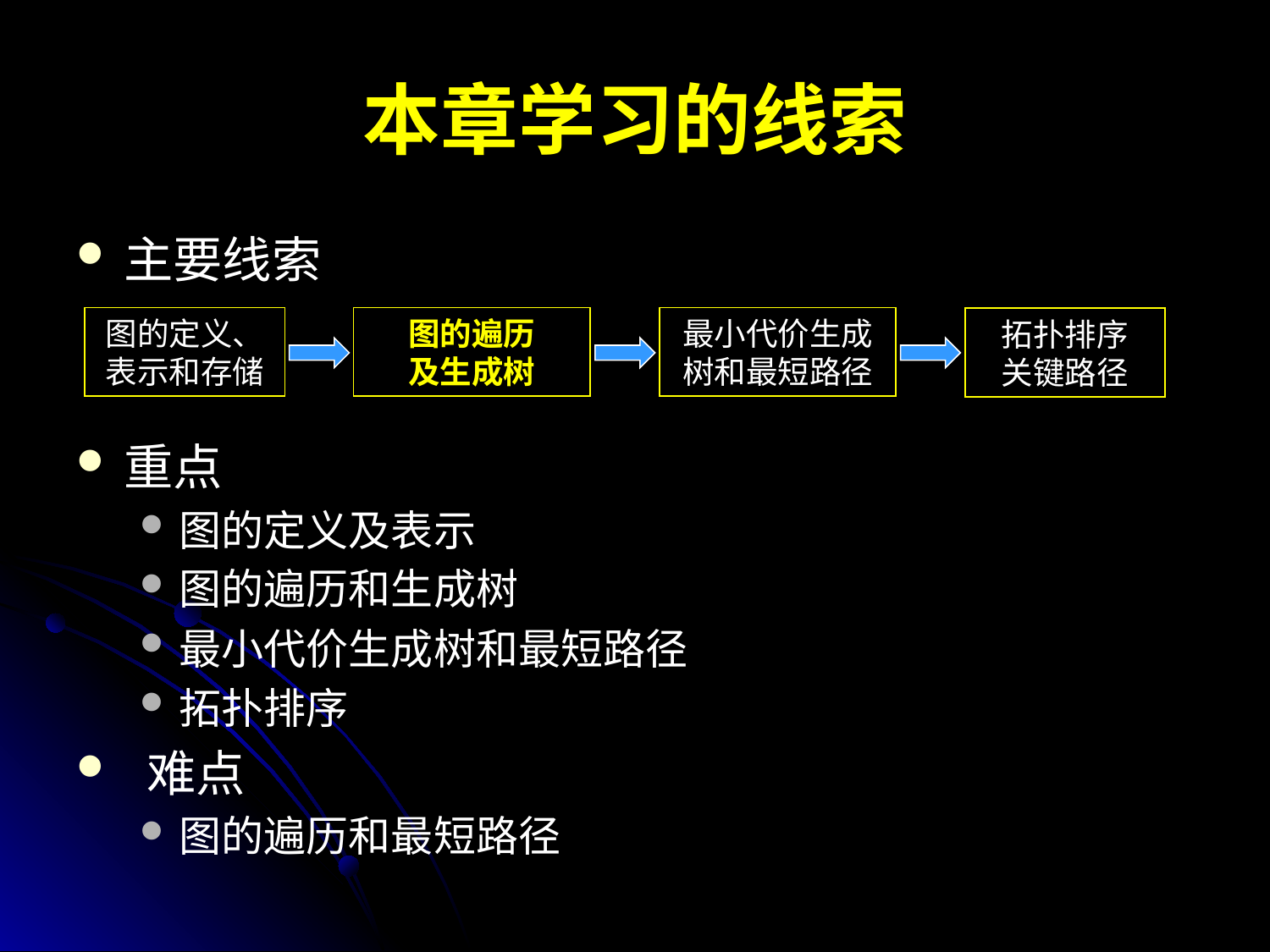

# 本章学习的线索
主要线索

重点
图的定义及表示
图的遍历和生成树
最小代价生成树和最短路径
拓扑排序
 难点
图的遍历和最短路径
图的定义、
表示和存储
图的遍历
及生成树
最小代价生成树和最短路径
拓扑排序
关键路径